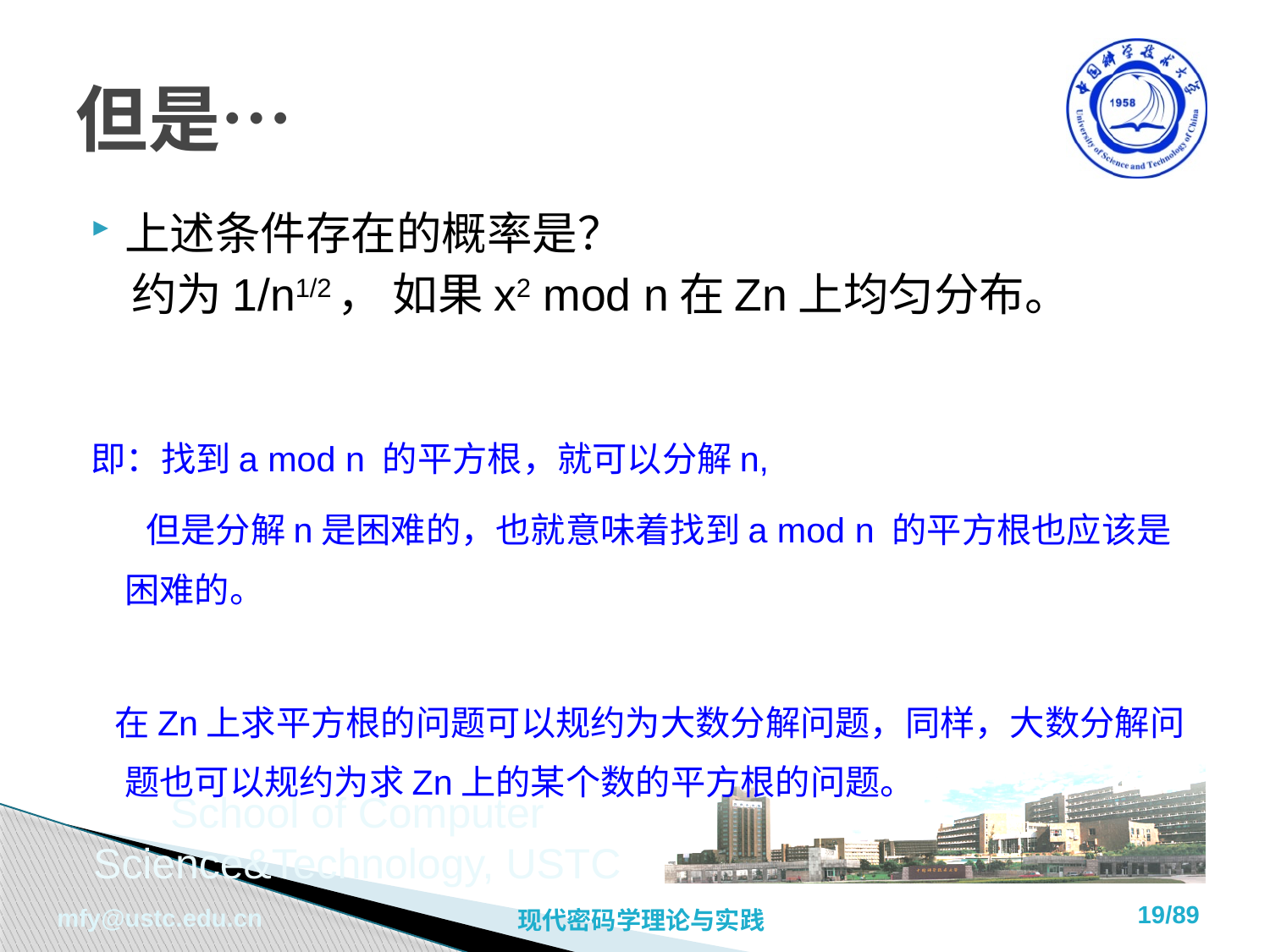

# 但是…
上述条件存在的概率是？
   约为1/n1/2， 如果x2 mod n在Zn上均匀分布。

即：找到a mod n 的平方根，就可以分解n,
      但是分解n是困难的，也就意味着找到a mod n 的平方根也应该是困难的。

  在Zn上求平方根的问题可以规约为大数分解问题，同样，大数分解问题也可以规约为求Zn上的某个数的平方根的问题。